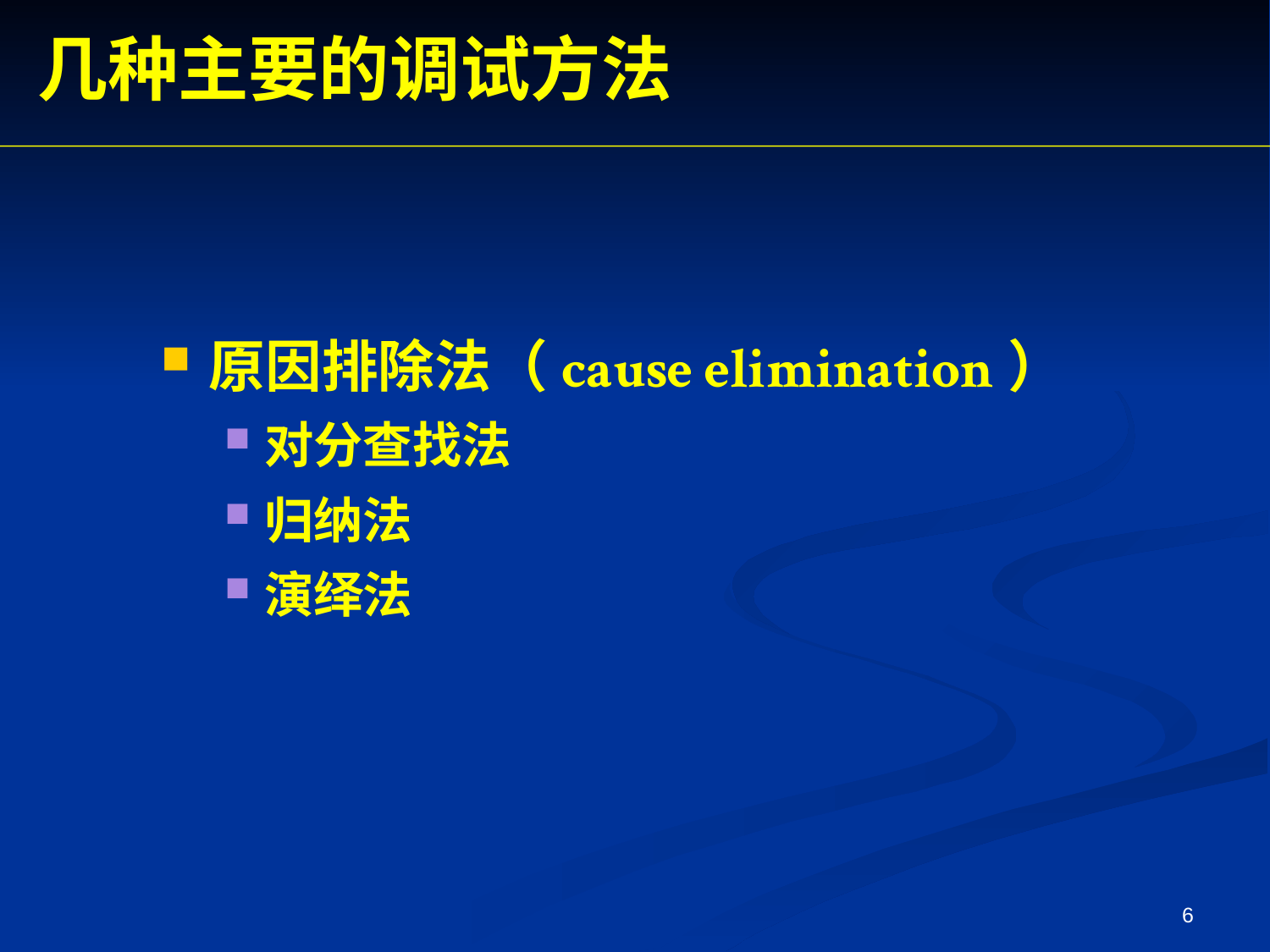

几种主要的调试方法

原因排除法（cause elimination）
对分查找法
归纳法
演绎法
6